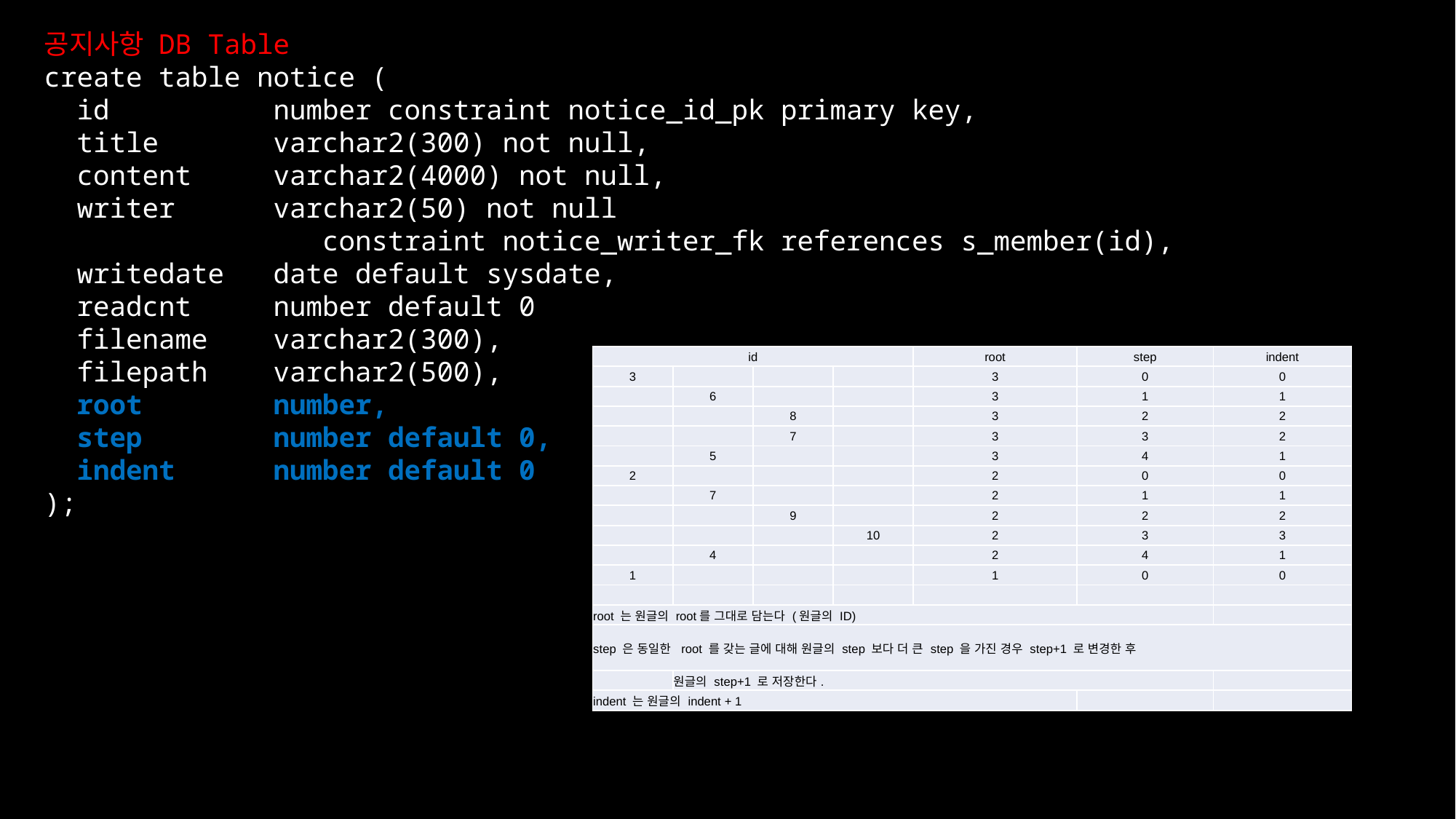

공지사항 DB Table
create table notice (
  id          number constraint notice_id_pk primary key,
  title       varchar2(300) not null,
  content     varchar2(4000) not null,
  writer      varchar2(50) not null
                 constraint notice_writer_fk references s_member(id),
  writedate   date default sysdate,
  readcnt     number default 0
  filename    varchar2(300),
  filepath    varchar2(500),
  root        number,
  step        number default 0,
  indent      number default 0
);
| id |  |  |  | root | step | indent |
| --- | --- | --- | --- | --- | --- | --- |
| 3 |  |  |  | 3 | 0 | 0 |
|  | 6 |  |  | 3 | 1 | 1 |
|  |  | 8 |  | 3 | 2 | 2 |
|  |  | 7 |  | 3 | 3 | 2 |
|  | 5 |  |  | 3 | 4 | 1 |
| 2 |  |  |  | 2 | 0 | 0 |
|  | 7 |  |  | 2 | 1 | 1 |
|  |  | 9 |  | 2 | 2 | 2 |
|  |  |  | 10 | 2 | 3 | 3 |
|  | 4 |  |  | 2 | 4 | 1 |
| 1 |  |  |  | 1 | 0 | 0 |
|  |  |  |  |  |  |  |
| root 는 원글의 root를 그대로 담는다 (원글의 ID) |  |  |  |  |  |  |
| step 은 동일한 root 를 갖는 글에 대해 원글의 step 보다 더 큰 step 을 가진 경우 step+1 로 변경한 후 |  |  |  |  |  |  |
|  | 원글의 step+1 로 저장한다. |  |  |  |  |  |
| indent 는 원글의 indent + 1 |  |  |  |  |  |  |